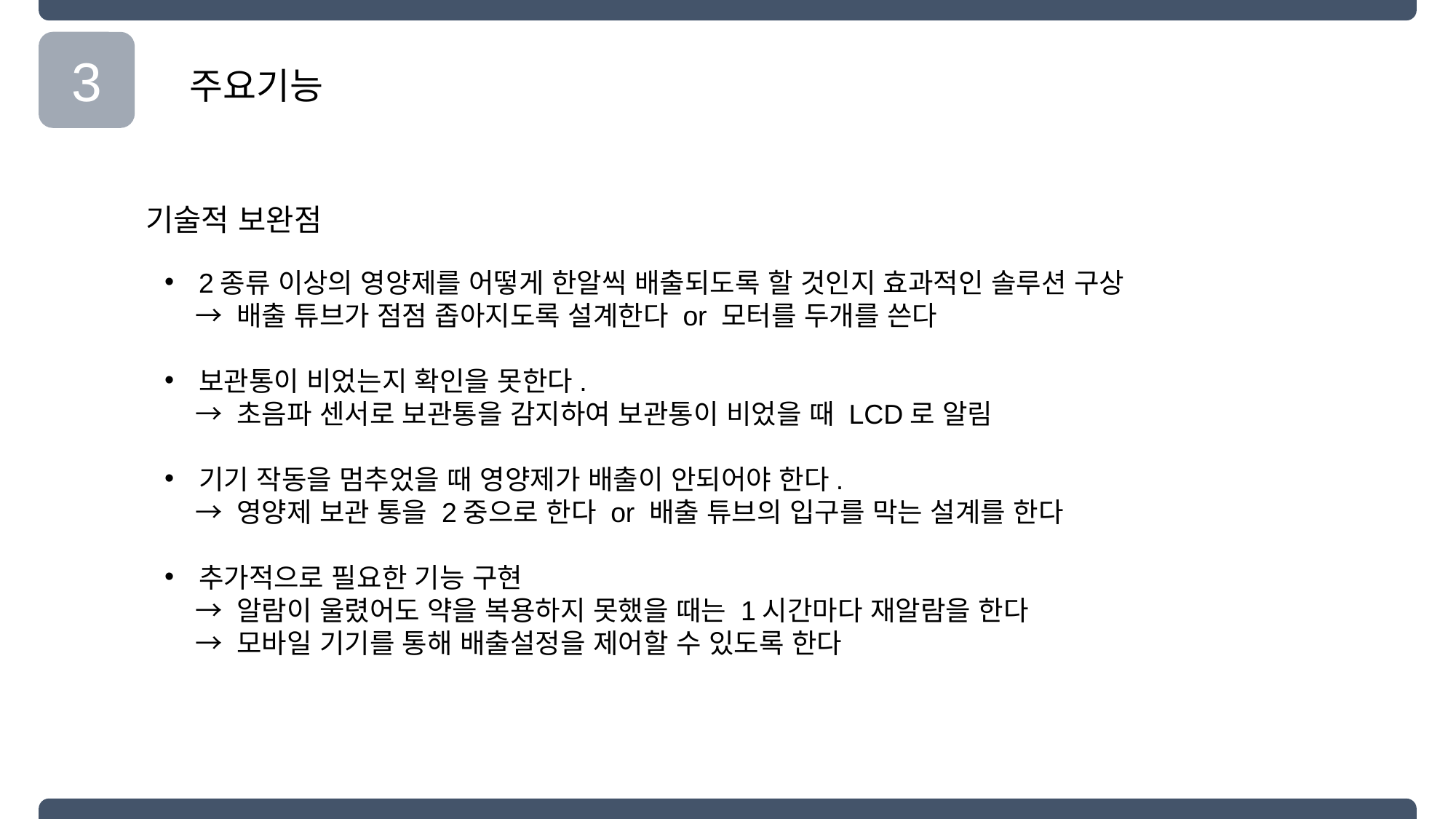

3
주요기능
기술적 보완점
2종류 이상의 영양제를 어떻게 한알씩 배출되도록 할 것인지 효과적인 솔루션 구상
    → 배출 튜브가 점점 좁아지도록 설계한다 or 모터를 두개를 쓴다

보관통이 비었는지 확인을 못한다.
    → 초음파 센서로 보관통을 감지하여 보관통이 비었을 때 LCD로 알림

기기 작동을 멈추었을 때 영양제가 배출이 안되어야 한다.
    → 영양제 보관 통을 2중으로 한다 or 배출 튜브의 입구를 막는 설계를 한다

추가적으로 필요한 기능 구현
    → 알람이 울렸어도 약을 복용하지 못했을 때는 1시간마다 재알람을 한다
    → 모바일 기기를 통해 배출설정을 제어할 수 있도록 한다